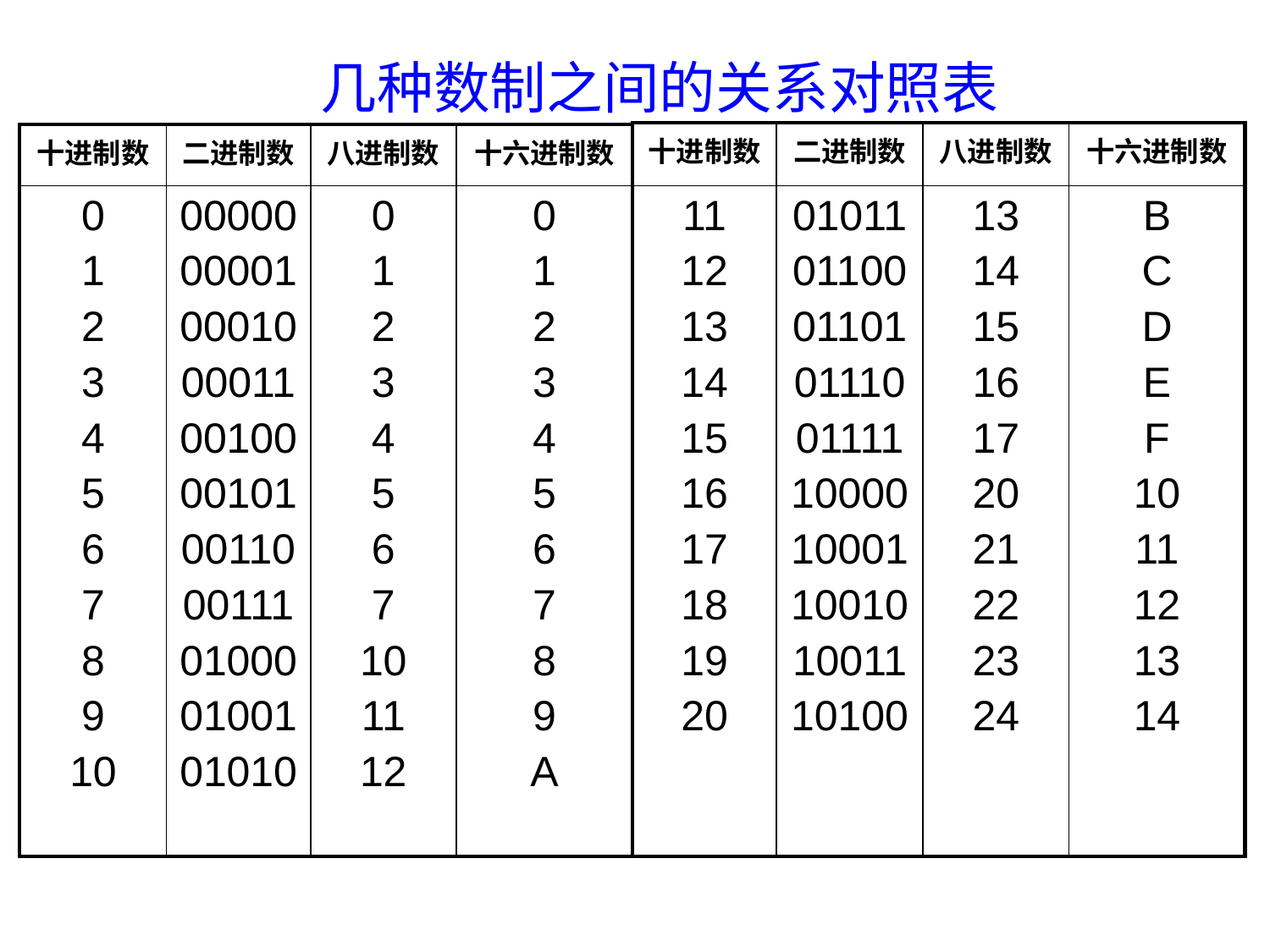

几种数制之间的关系对照表
| 十进制数 | 二进制数 | 八进制数 | 十六进制数 |
| --- | --- | --- | --- |
| 11 12 13 14 15 16 17 18 19 20 | 01011 01100 01101 01110 01111 10000 10001 10010 10011 10100 | 13 14 15 16 17 20 21 22 23 24 | B C D E F 10 11 12 13 14 |
| 十进制数 | 二进制数 | 八进制数 | 十六进制数 |
| --- | --- | --- | --- |
| 0 1 2 3 4 5 6 7 8 9 10 | 00000 00001 00010 00011 00100 00101 00110 00111 01000 01001 01010 | 0 1 2 3 4 5 6 7 10 11 12 | 0 1 2 3 4 5 6 7 8 9 A |